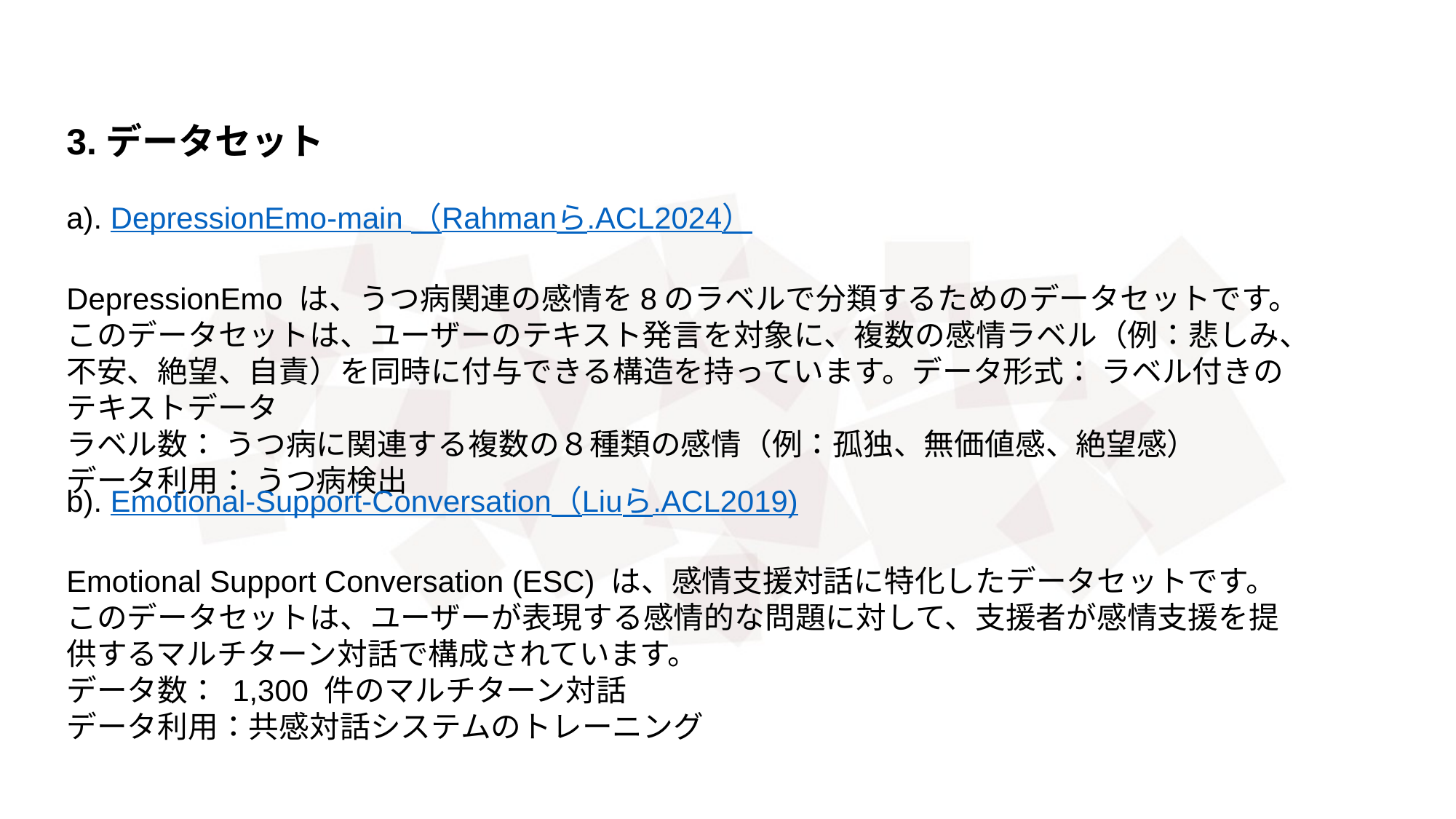

3.データセット
a). DepressionEmo-main （Rahmanら.ACL2024）

DepressionEmo は、うつ病関連の感情を8のラベルで分類するためのデータセットです。このデータセットは、ユーザーのテキスト発言を対象に、複数の感情ラベル（例：悲しみ、不安、絶望、自責）を同時に付与できる構造を持っています。データ形式： ラベル付きのテキストデータ
ラベル数： うつ病に関連する複数の８種類の感情（例：孤独、無価値感、絶望感）
データ利用： うつ病検出

b). Emotional-Support-Conversation（Liuら.ACL2019)

Emotional Support Conversation (ESC) は、感情支援対話に特化したデータセットです。このデータセットは、ユーザーが表現する感情的な問題に対して、支援者が感情支援を提供するマルチターン対話で構成されています。
データ数： 1,300 件のマルチターン対話
データ利用：共感対話システムのトレーニング